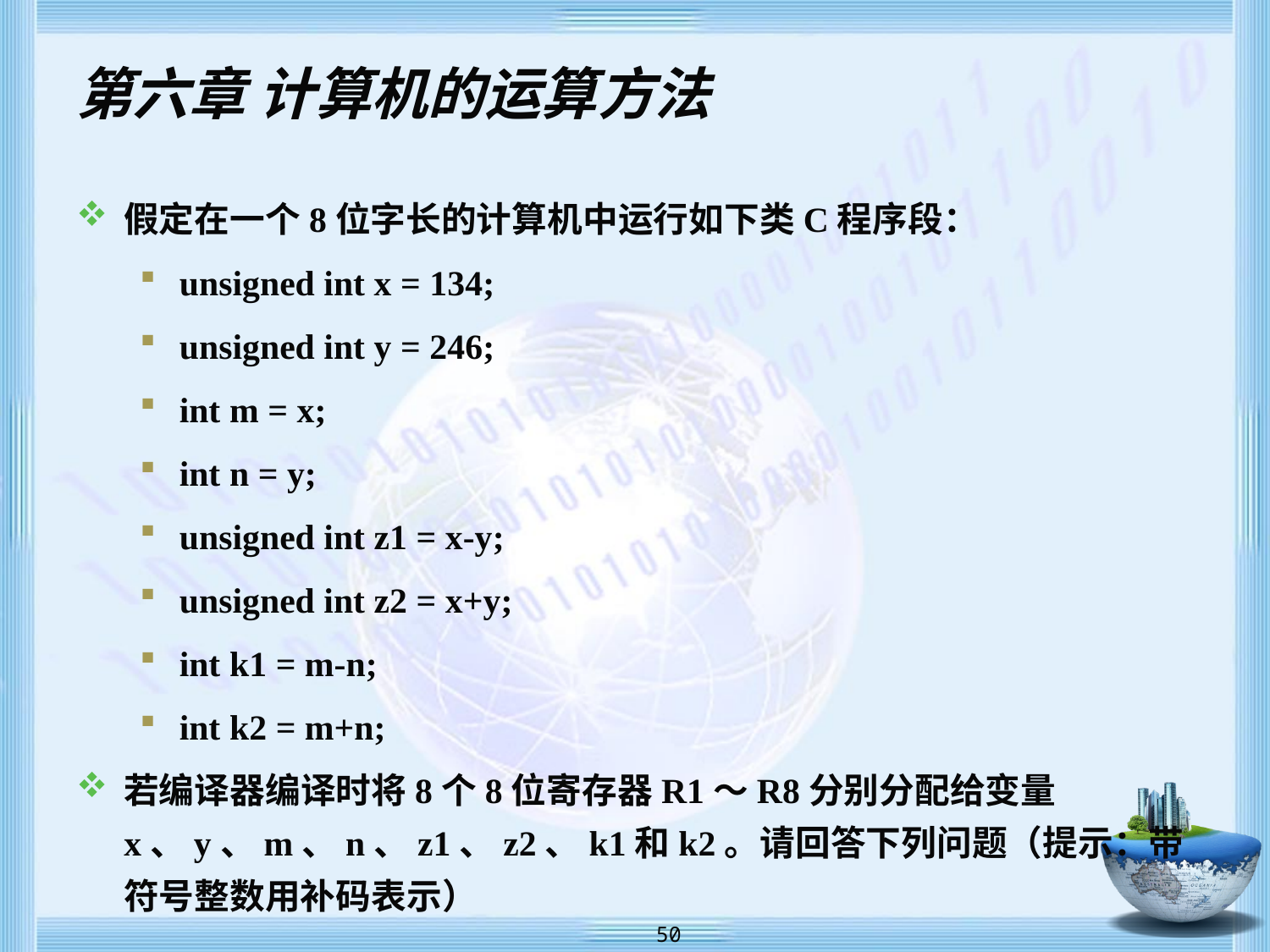

# 第六章 计算机的运算方法
假定在一个8位字长的计算机中运行如下类C程序段：
unsigned int x = 134;
unsigned int y = 246;
int m = x;
int n = y;
unsigned int z1 = x-y;
unsigned int z2 = x+y;
int k1 = m-n;
int k2 = m+n;
若编译器编译时将8个8位寄存器R1～R8分别分配给变量x、y、m、n、z1、z2、k1和k2。请回答下列问题（提示：带符号整数用补码表示）

    50